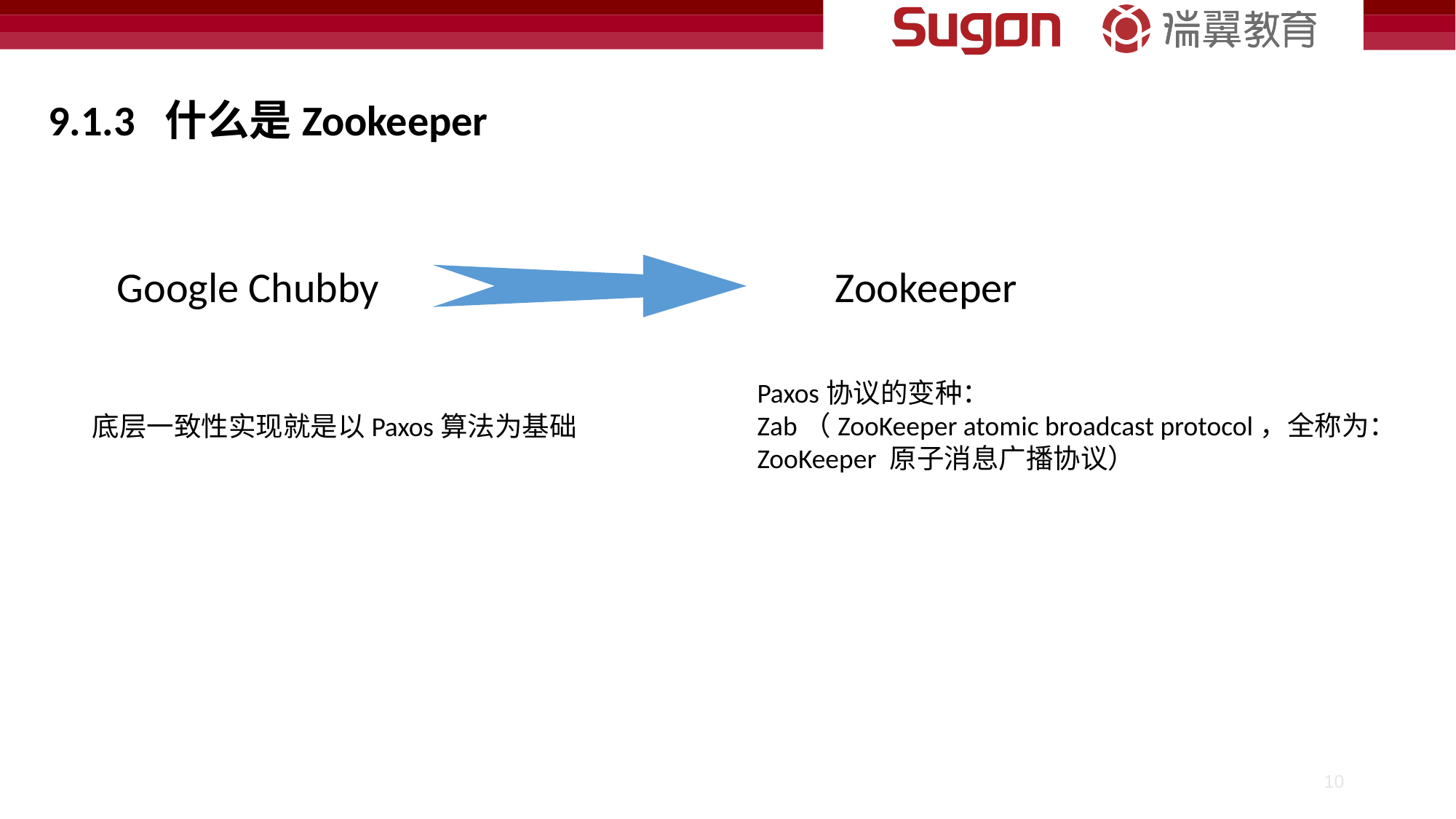

9.1.3  什么是Zookeeper
Google Chubby

Zookeeper
Paxos协议的变种：
Zab（ZooKeeper atomic broadcast protocol，全称为：ZooKeeper 原子消息广播协议）
底层一致性实现就是以Paxos算法为基础
10